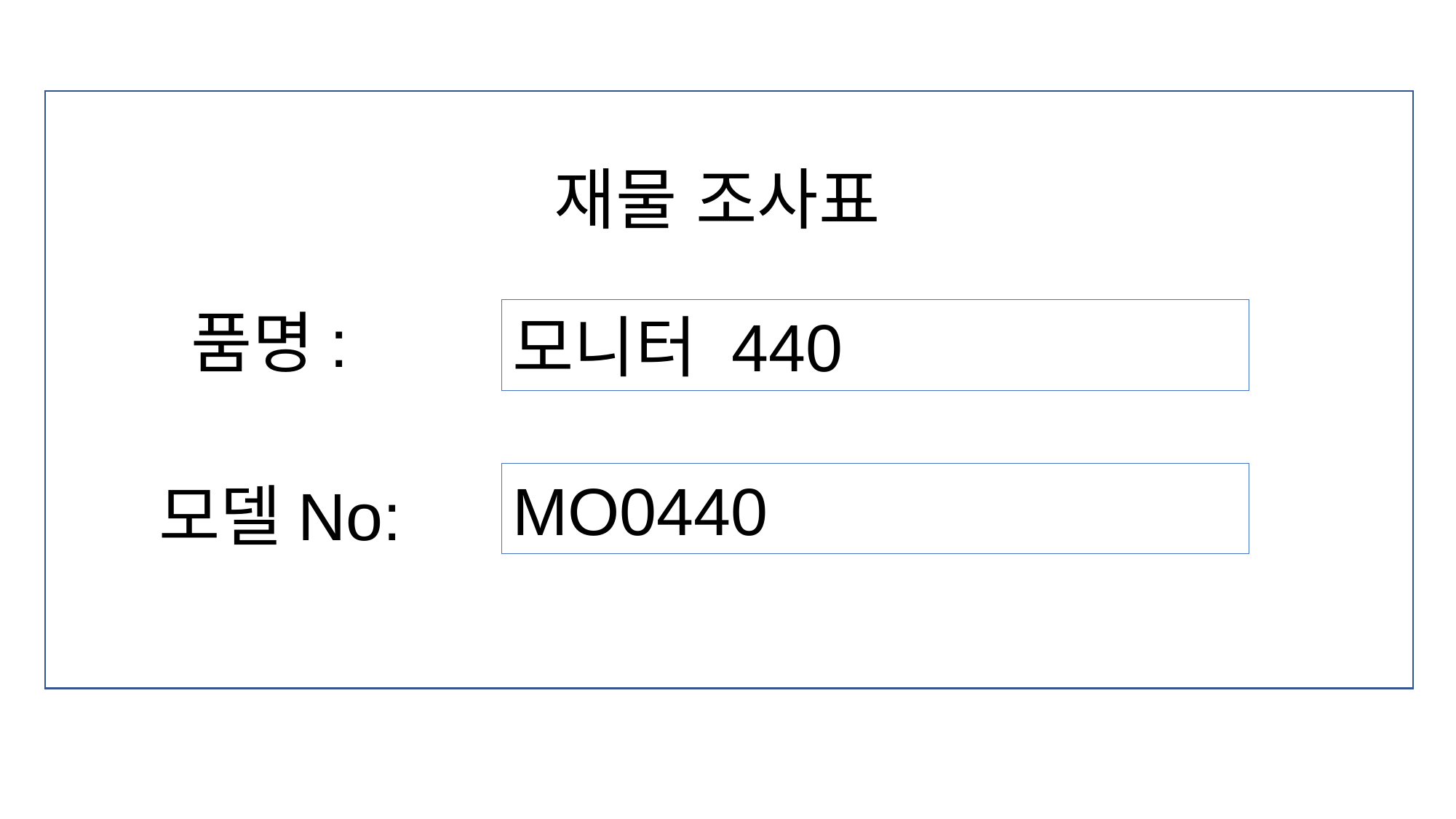

재물 조사표
품명:
모니터 440
MO0440
모델No: